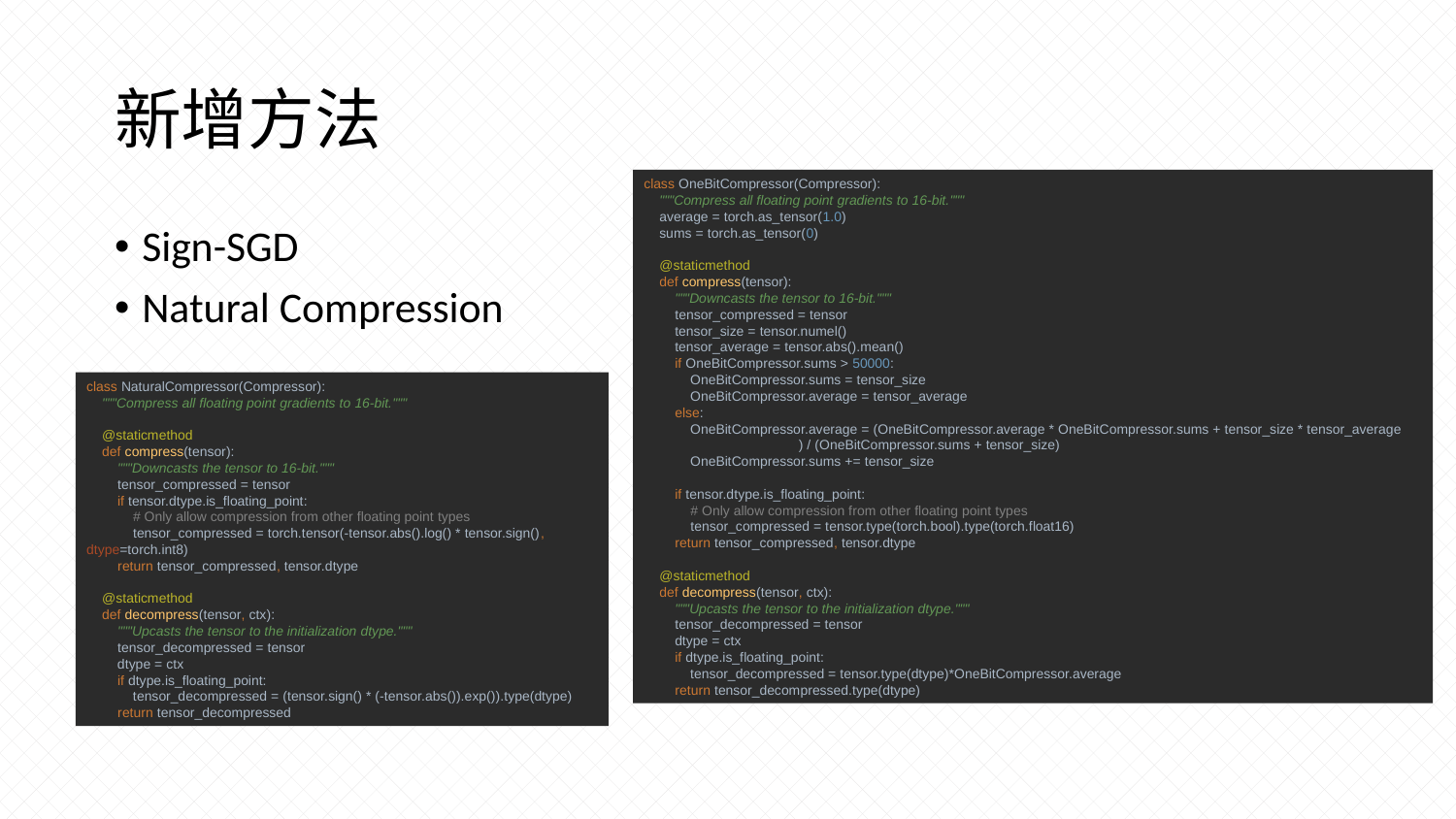

# 新增方法
class OneBitCompressor(Compressor):
    """Compress all floating point gradients to 16-bit."""
    average = torch.as_tensor(1.0)
    sums = torch.as_tensor(0)
    @staticmethod
    def compress(tensor):
        """Downcasts the tensor to 16-bit."""
        tensor_compressed = tensor
        tensor_size = tensor.numel()
        tensor_average = tensor.abs().mean()
        if OneBitCompressor.sums > 50000:
            OneBitCompressor.sums = tensor_size
            OneBitCompressor.average = tensor_average
        else:
            OneBitCompressor.average = (OneBitCompressor.average * OneBitCompressor.sums + tensor_size * tensor_average
                                        ) / (OneBitCompressor.sums + tensor_size)
            OneBitCompressor.sums += tensor_size
        if tensor.dtype.is_floating_point:
            # Only allow compression from other floating point types
            tensor_compressed = tensor.type(torch.bool).type(torch.float16)
        return tensor_compressed, tensor.dtype
    @staticmethod
    def decompress(tensor, ctx):
        """Upcasts the tensor to the initialization dtype."""
        tensor_decompressed = tensor
        dtype = ctx
        if dtype.is_floating_point:
            tensor_decompressed = tensor.type(dtype)*OneBitCompressor.average
        return tensor_decompressed.type(dtype)
Sign-SGD
Natural Compression

class NaturalCompressor(Compressor):
    """Compress all floating point gradients to 16-bit."""
    @staticmethod
    def compress(tensor):
        """Downcasts the tensor to 16-bit."""
        tensor_compressed = tensor
        if tensor.dtype.is_floating_point:
            # Only allow compression from other floating point types
            tensor_compressed = torch.tensor(-tensor.abs().log() * tensor.sign(), dtype=torch.int8)
        return tensor_compressed, tensor.dtype
    @staticmethod
    def decompress(tensor, ctx):
        """Upcasts the tensor to the initialization dtype."""
        tensor_decompressed = tensor
        dtype = ctx
        if dtype.is_floating_point:
            tensor_decompressed = (tensor.sign() * (-tensor.abs()).exp()).type(dtype)
        return tensor_decompressed